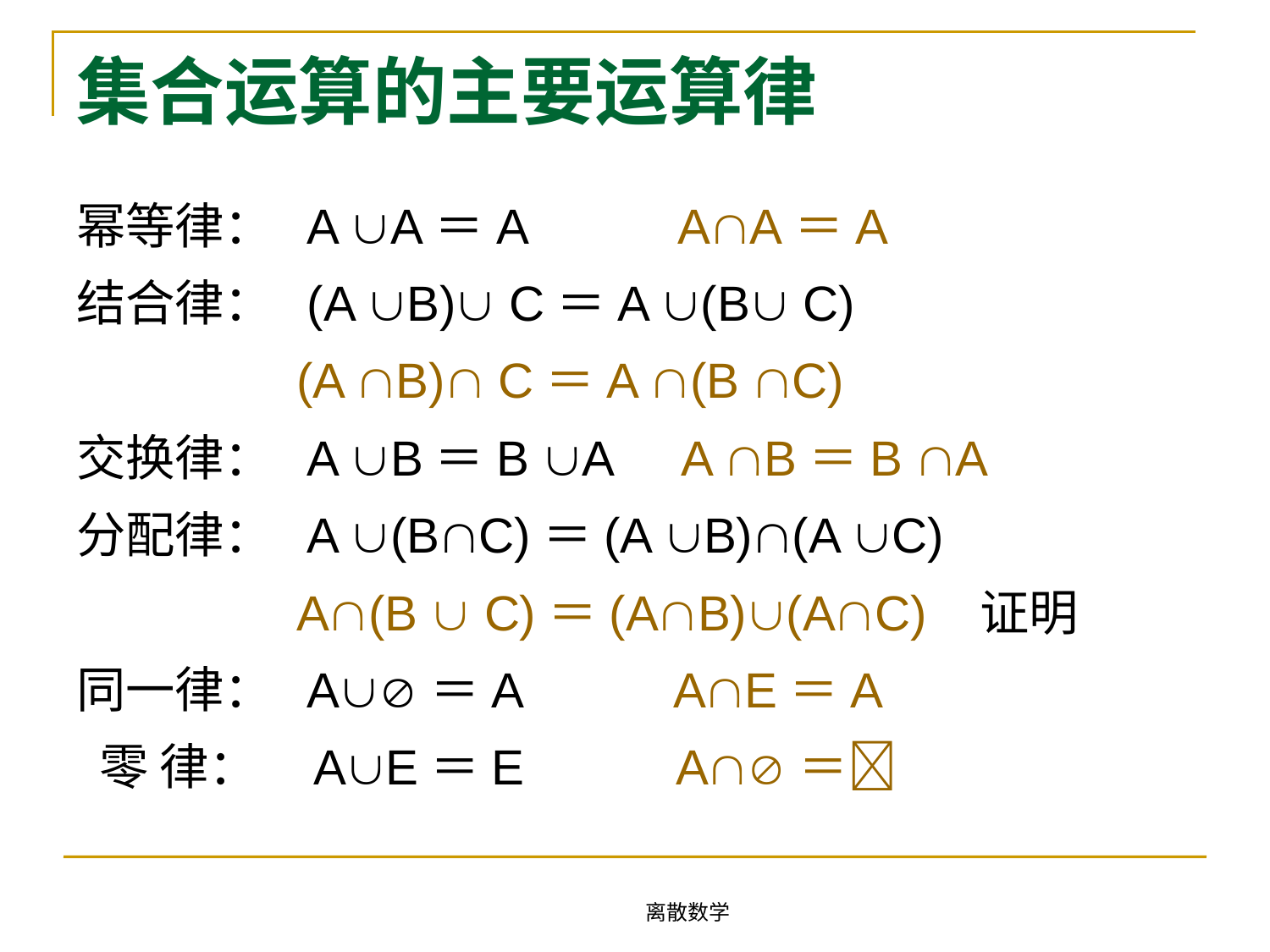

# 集合运算的主要运算律
幂等律：  A ∪A＝A           A∩A＝A
结合律：  (A ∪B)∪ C＝A ∪(B∪ C)
                (A ∩B)∩ C＝A ∩(B ∩C)
交换律：  A ∪B＝B ∪A     A ∩B＝B ∩A
分配律：  A ∪(B∩C)＝(A ∪B)∩(A ∪C)
                A∩(B ∪ C)＝(A∩B)∪(A∩C)   证明
同一律：  A∪∅＝A           A∩E＝A
 零 律：    A∪E＝E           A∩∅＝∅

离散数学
28